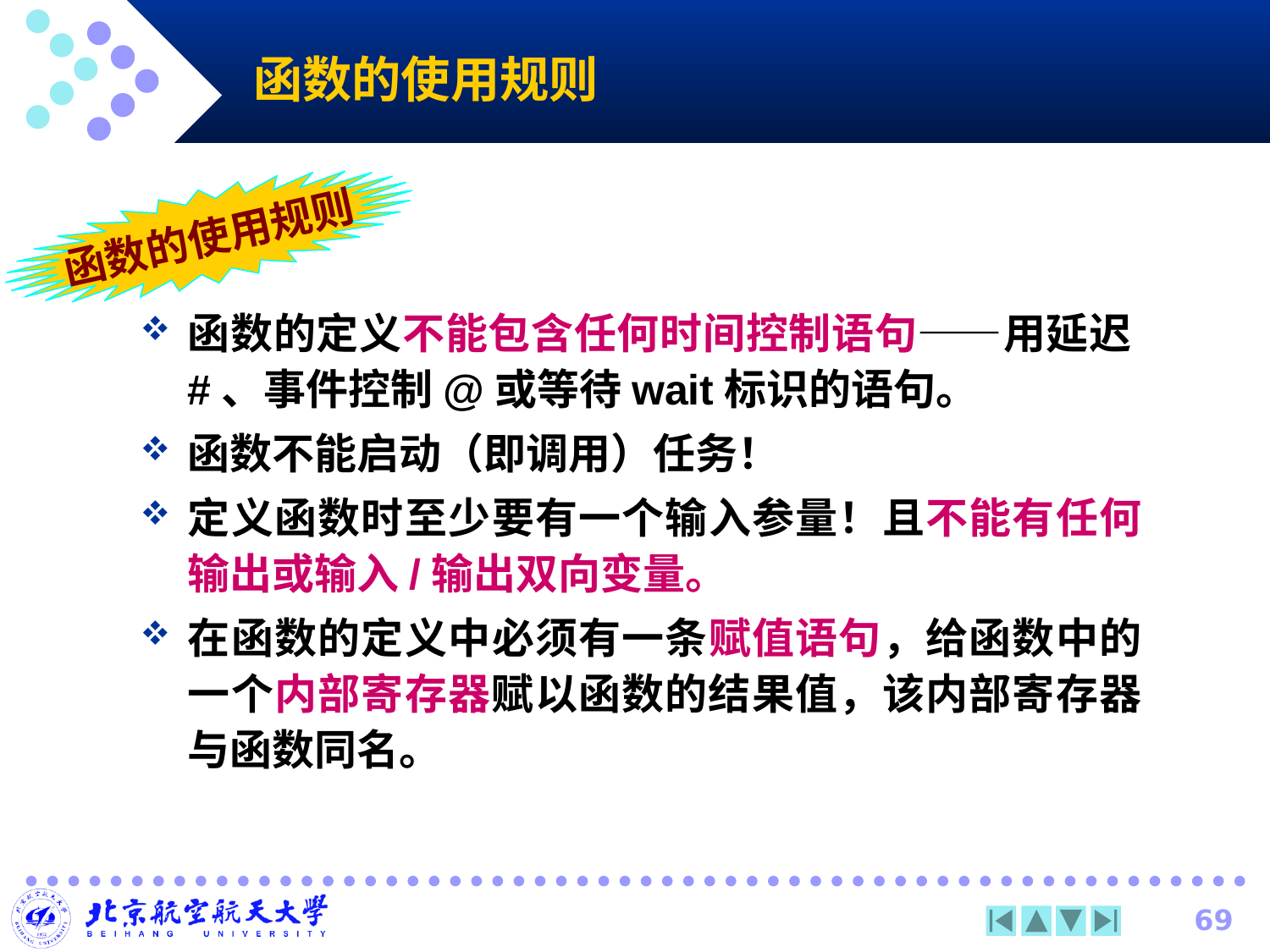

# 函数的使用规则
函数的使用规则
函数的定义不能包含任何时间控制语句——用延迟#、事件控制@或等待wait标识的语句。
函数不能启动（即调用）任务！
定义函数时至少要有一个输入参量！且不能有任何输出或输入/输出双向变量。
在函数的定义中必须有一条赋值语句，给函数中的一个内部寄存器赋以函数的结果值，该内部寄存器与函数同名。
69